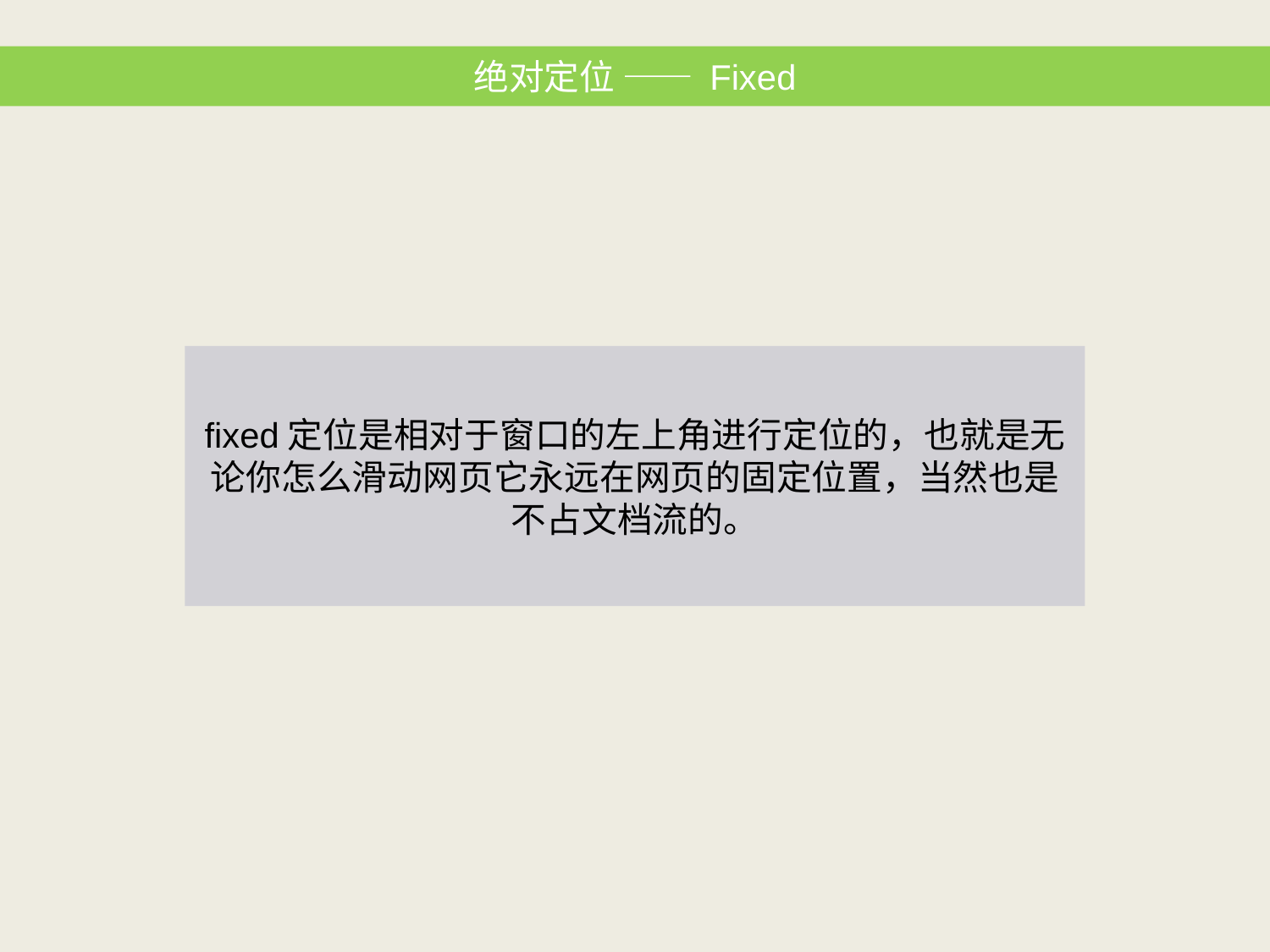

绝对定位 —— Fixed
fixed定位是相对于窗口的左上角进行定位的，也就是无论你怎么滑动网页它永远在网页的固定位置，当然也是不占文档流的。